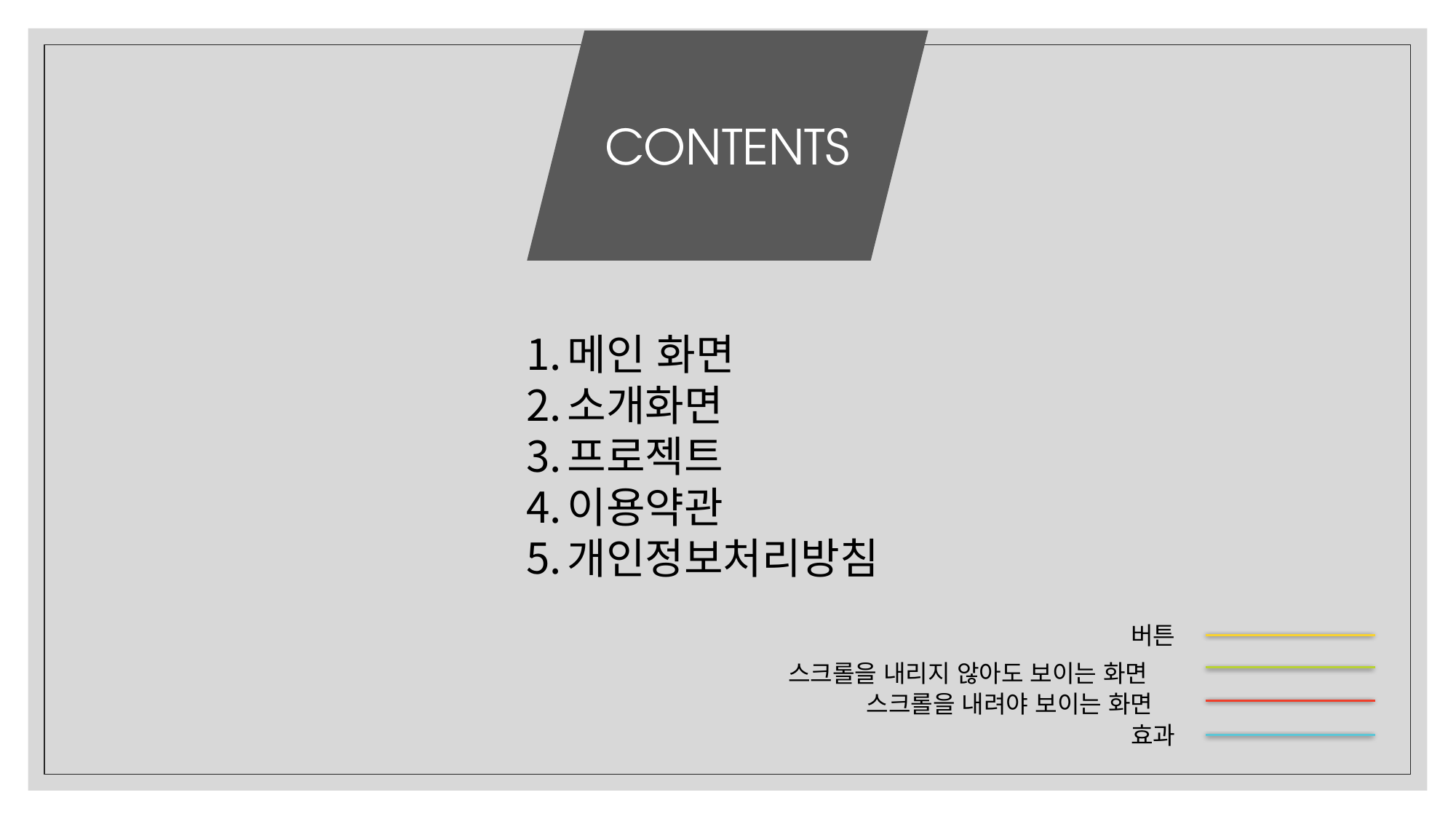

CONTENTS
메인 화면
소개화면
프로젝트
이용약관
개인정보처리방침
버튼
스크롤을 내리지 않아도 보이는 화면
스크롤을 내려야 보이는 화면
효과